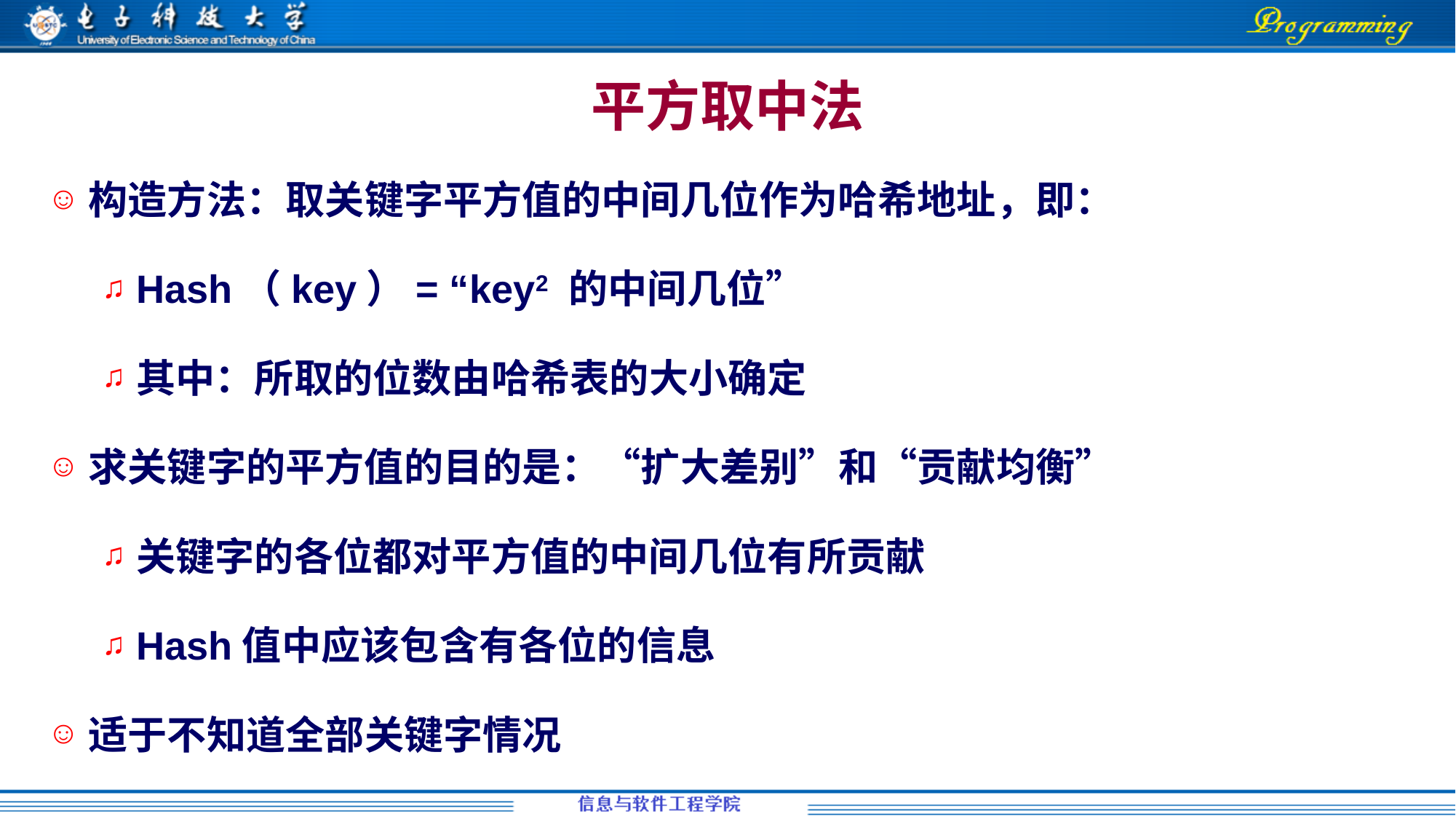

# 平方取中法
构造方法：取关键字平方值的中间几位作为哈希地址，即：
Hash（key）= “key2 的中间几位”
其中：所取的位数由哈希表的大小确定
求关键字的平方值的目的是：“扩大差别”和“贡献均衡”
关键字的各位都对平方值的中间几位有所贡献
Hash值中应该包含有各位的信息
适于不知道全部关键字情况